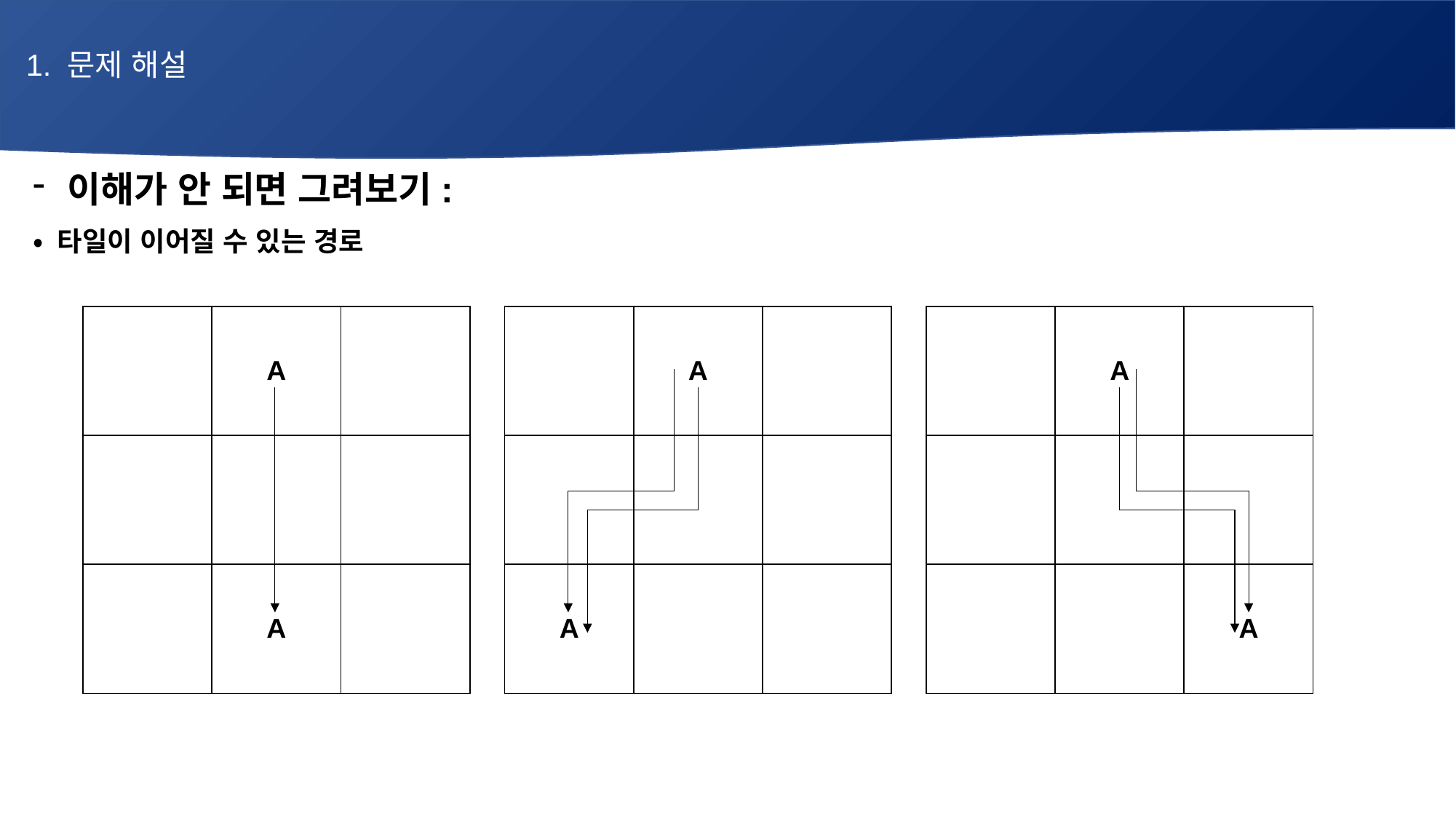

1. 문제 해설
이해가 안 되면 그려보기:
• 타일이 이어질 수 있는 경로
|  | A |  |
| --- | --- | --- |
|  |  |  |
|  | A |  |
|  | A |  |
| --- | --- | --- |
|  |  |  |
| A |  |  |
|  | A |  |
| --- | --- | --- |
|  |  |  |
|  |  | A |